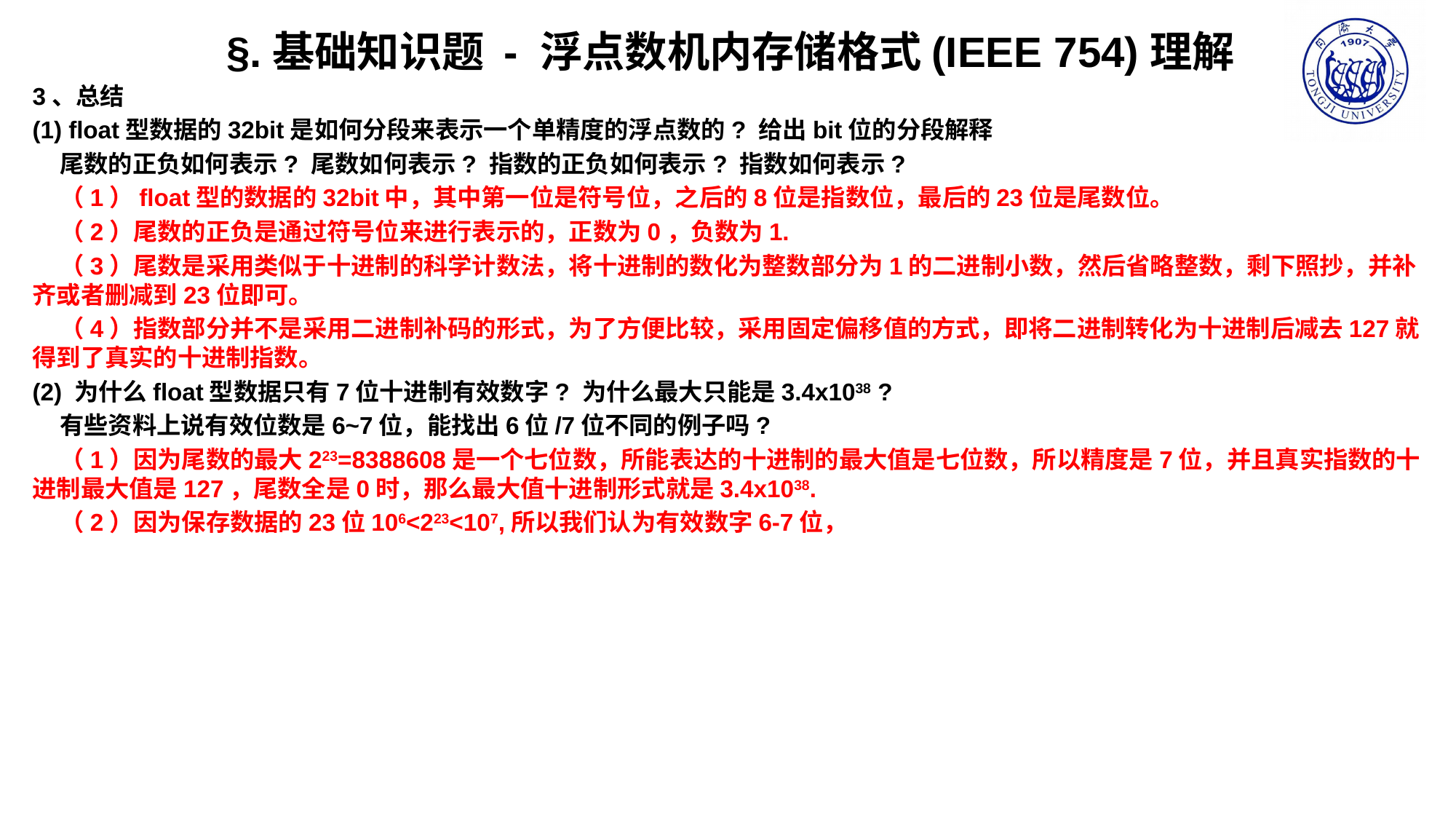

§.基础知识题 - 浮点数机内存储格式(IEEE 754)理解
3、总结
(1) float型数据的32bit是如何分段来表示一个单精度的浮点数的? 给出bit位的分段解释
    尾数的正负如何表示? 尾数如何表示? 指数的正负如何表示? 指数如何表示?
    （1）float型的数据的32bit中，其中第一位是符号位，之后的8位是指数位，最后的23位是尾数位。
    （2）尾数的正负是通过符号位来进行表示的，正数为0，负数为1.
    （3）尾数是采用类似于十进制的科学计数法，将十进制的数化为整数部分为1的二进制小数，然后省略整数，剩下照抄，并补齐或者删减到23位即可。
    （4）指数部分并不是采用二进制补码的形式，为了方便比较，采用固定偏移值的方式，即将二进制转化为十进制后减去127就得到了真实的十进制指数。
(2) 为什么float型数据只有7位十进制有效数字? 为什么最大只能是3.4x1038 ?
    有些资料上说有效位数是6~7位，能找出6位/7位不同的例子吗?
    （1）因为尾数的最大223=8388608是一个七位数，所能表达的十进制的最大值是七位数，所以精度是7位，并且真实指数的十进制最大值是127，尾数全是0时，那么最大值十进制形式就是3.4x1038.
    （2）因为保存数据的23位106<223<107,所以我们认为有效数字6-7位，